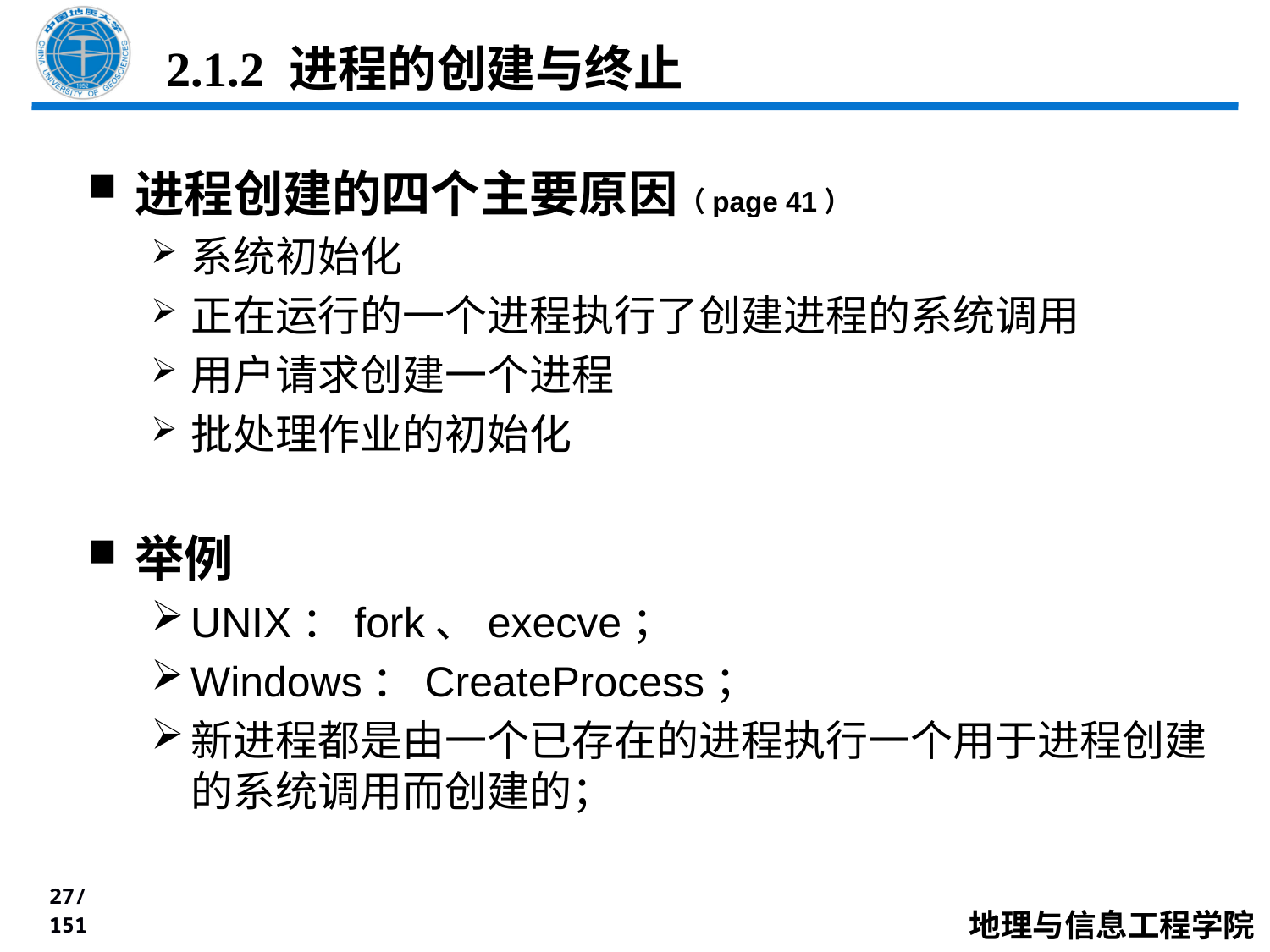

2.1.2 进程的创建与终止
进程创建的四个主要原因（page 41）
系统初始化
正在运行的一个进程执行了创建进程的系统调用
用户请求创建一个进程
批处理作业的初始化

举例
UNIX：fork、execve；
Windows：CreateProcess；
新进程都是由一个已存在的进程执行一个用于进程创建的系统调用而创建的；